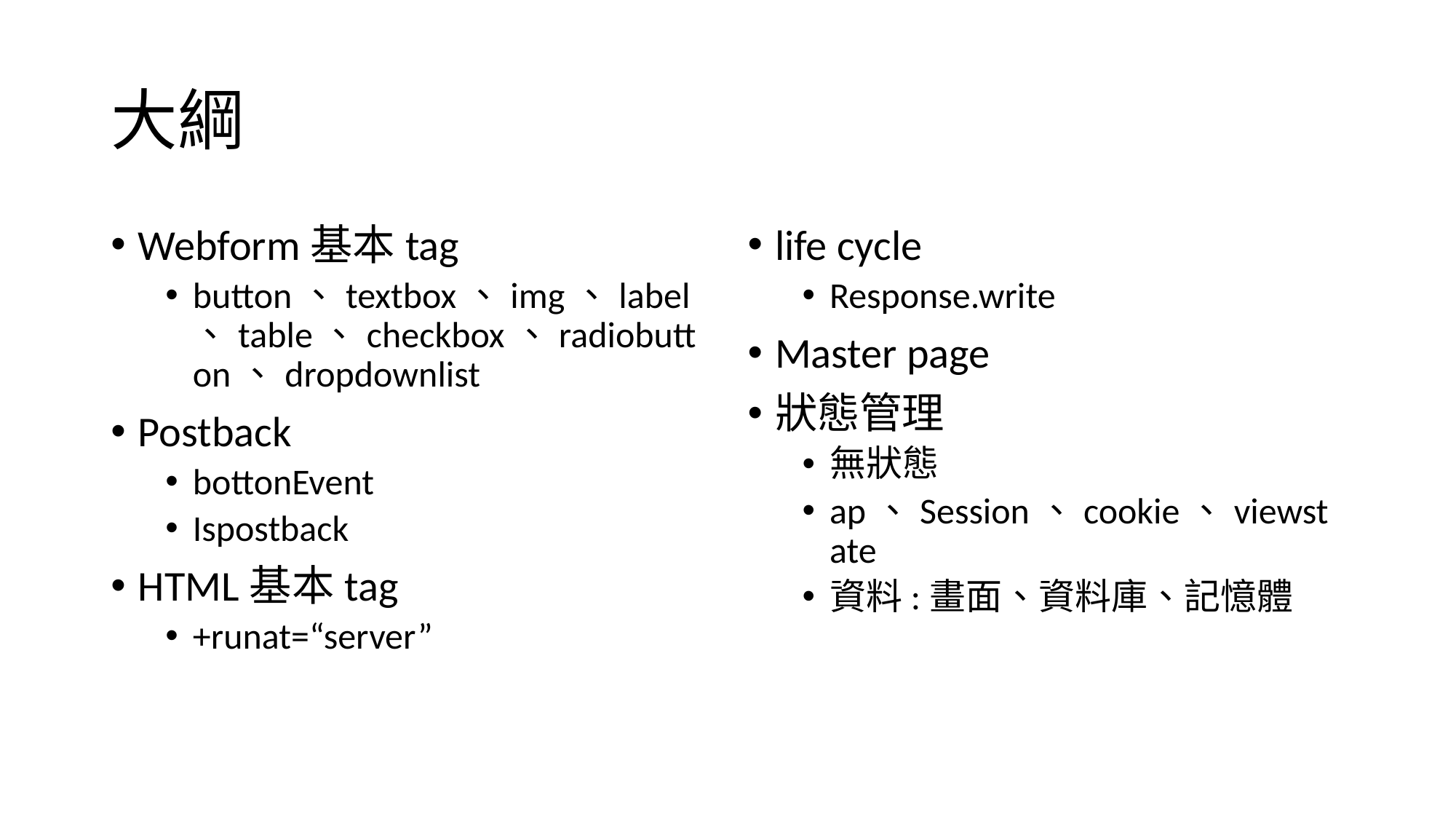

# 大綱
Webform基本tag
button、textbox、img、label、table、checkbox、radiobutton、dropdownlist
Postback
bottonEvent
Ispostback
HTML基本tag
+runat=“server”
life cycle
Response.write
Master page
狀態管理
無狀態
ap、Session、cookie、viewstate
資料:畫面、資料庫、記憶體